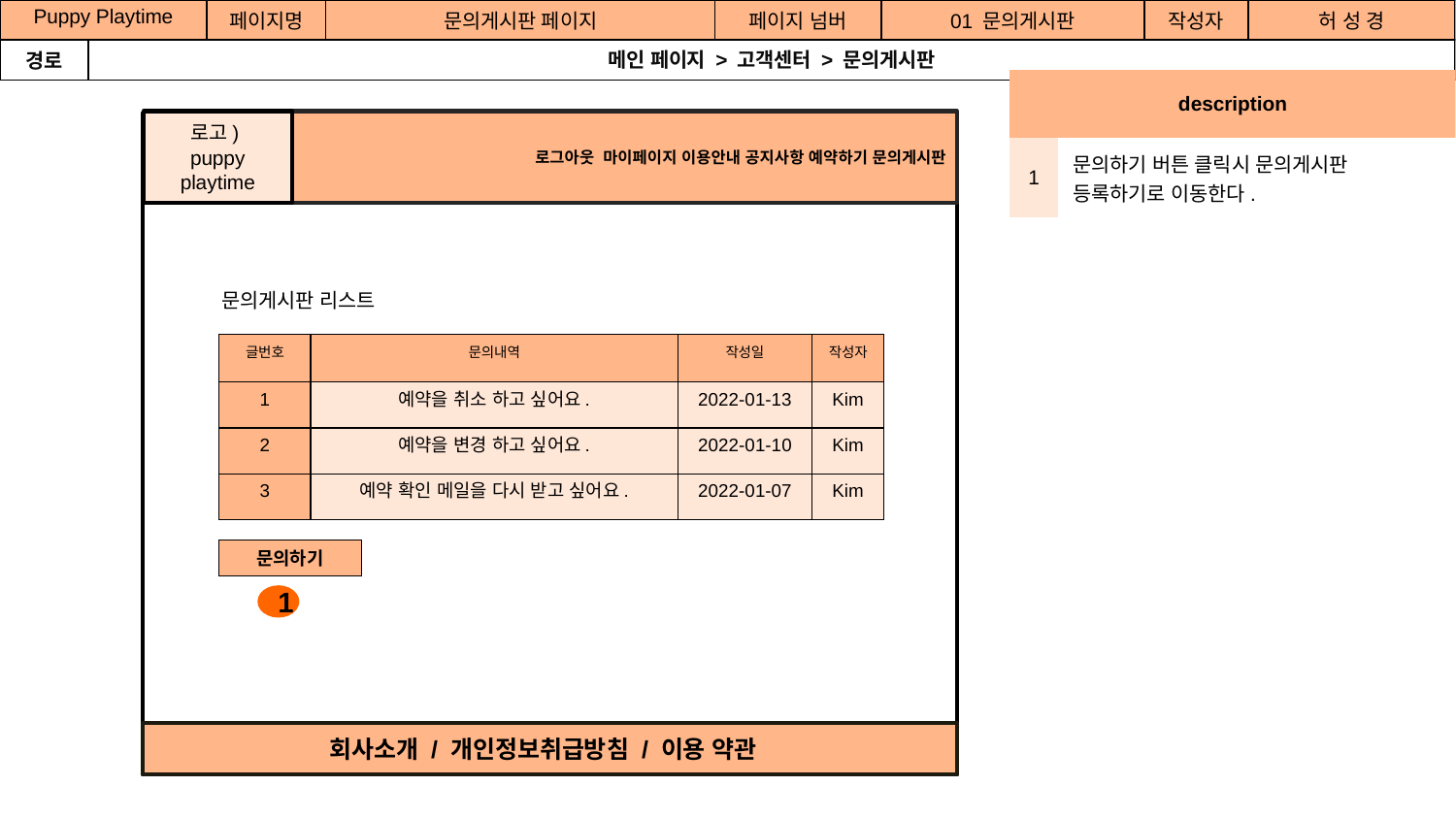

공간(오피스) 대여 시스템
| Puppy Playtime |  | 페이지명 | 문의게시판 페이지 | 페이지 넘버 | 01 문의게시판 | 작성자 | 허 성 경 |
| --- | --- | --- | --- | --- | --- | --- | --- |
| 경로 | 메인 페이지 > 고객센터 > 문의게시판 |  |  |  |  |  |  |
| description |  |
| --- | --- |
| 1 | 문의하기 버튼 클릭시 문의게시판 등록하기로 이동한다. |
로고)
puppy
playtime
로그아웃  마이페이지 이용안내 공지사항 예약하기 문의게시판

문의게시판 리스트
| 글번호 | 문의내역 | 작성일 | 작성자 |
| --- | --- | --- | --- |
| 1 | 예약을 취소 하고 싶어요. | 2022-01-13 | Kim |
| 2 | 예약을 변경 하고 싶어요. | 2022-01-10 | Kim |
| 3 | 예약 확인 메일을 다시 받고 싶어요. | 2022-01-07 | Kim |
문의하기
1
회사소개 / 개인정보취급방침 / 이용 약관